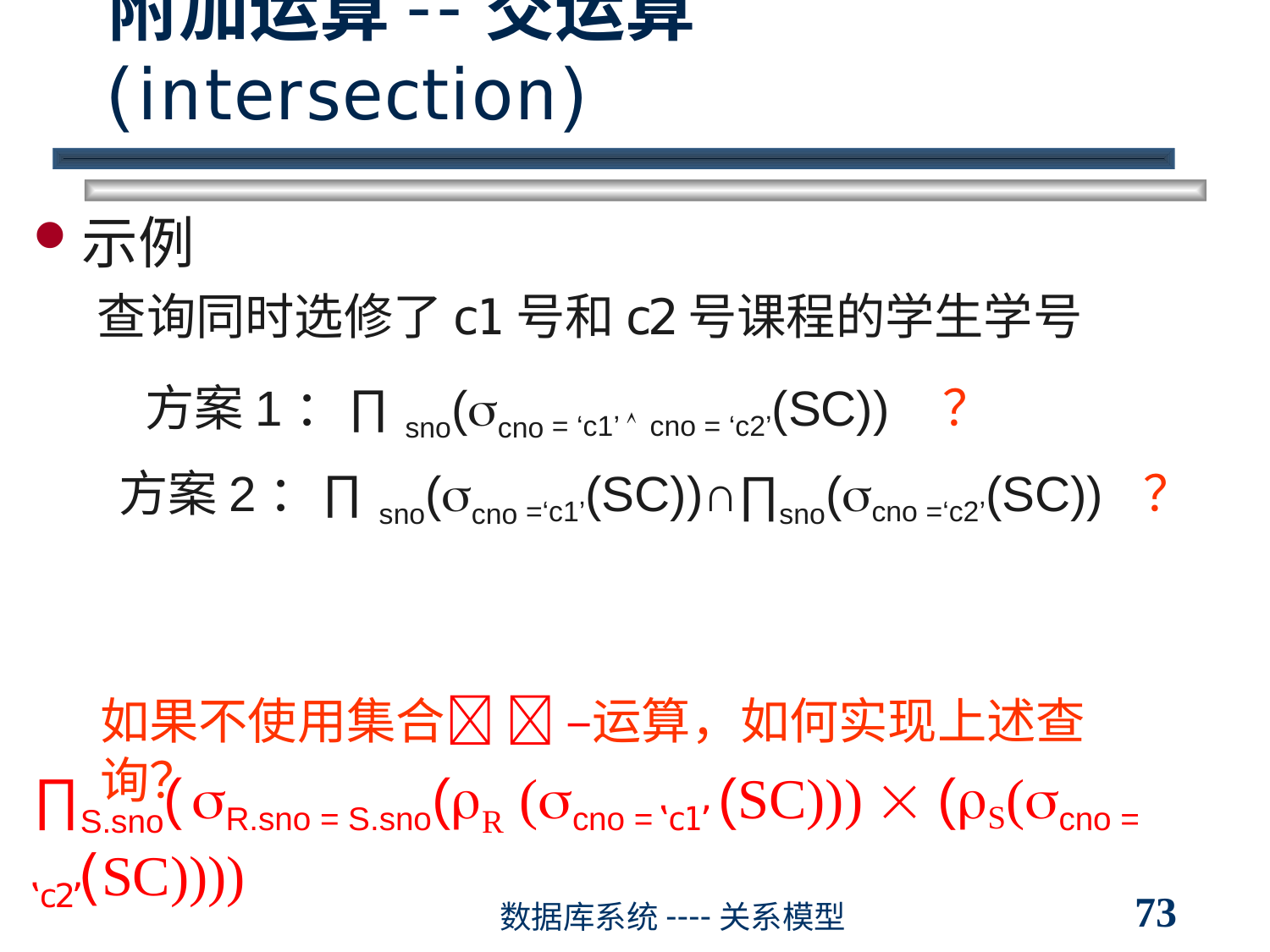

# 附加运算--交运算(intersection)
示例
查询同时选修了c1号和c2号课程的学生学号
方案1：∏sno(σcno = ‘c1’ ∧ cno = ‘c2’(SC))   ？
方案2：∏sno(σcno =‘c1’(SC))∩∏sno(σcno =‘c2’(SC))  ？

如果不使用集合∪ ∩ –运算，如何实现上述查询？
∏S.sno( σR.sno = S.sno(ρR (σcno = ‘c1’ (SC))) × (ρS(σcno = ‘c2’(SC))))
73
数据库系统----关系模型